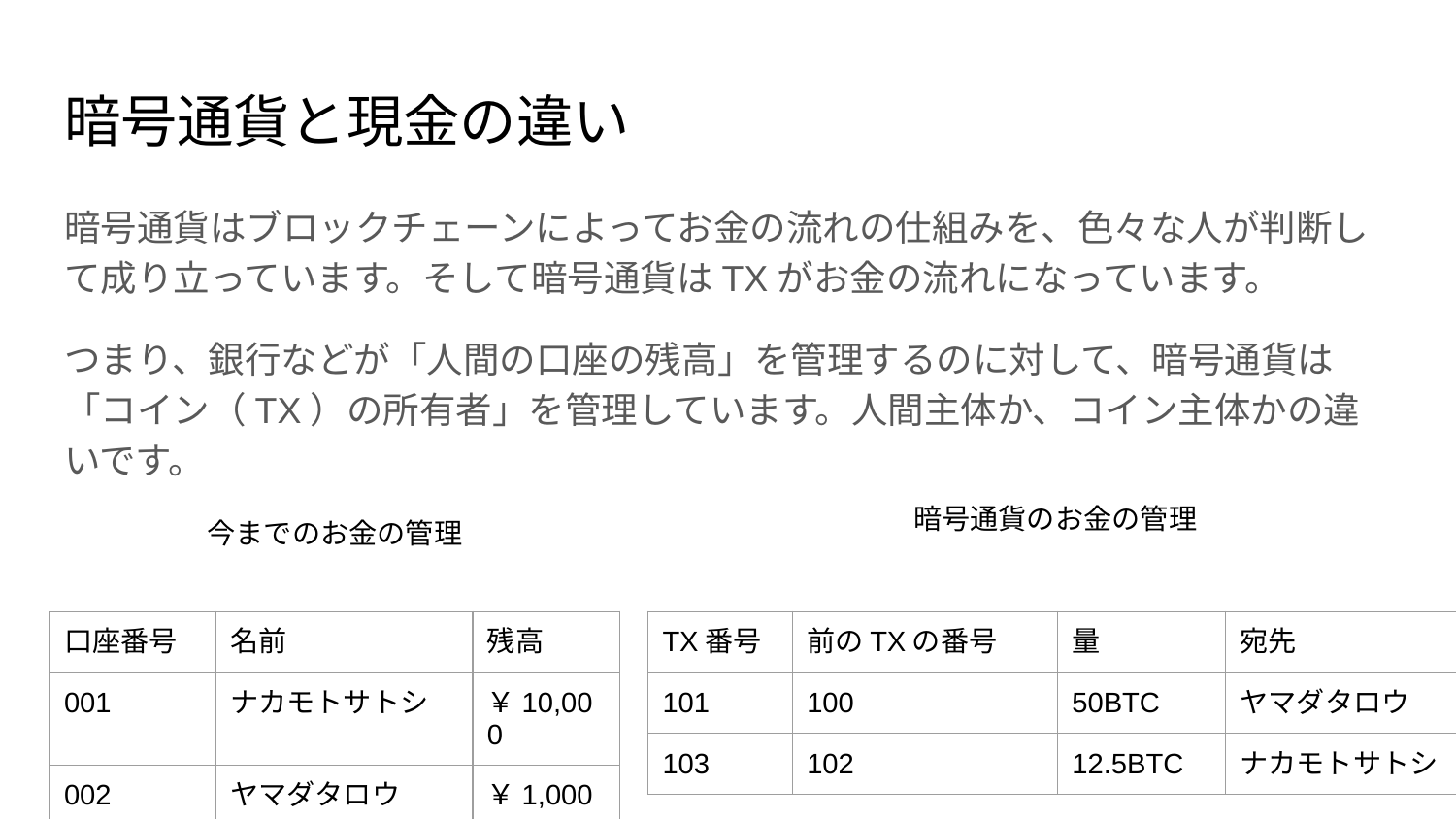

# 暗号通貨と現金の違い
暗号通貨はブロックチェーンによってお金の流れの仕組みを、色々な人が判断して成り立っています。そして暗号通貨はTXがお金の流れになっています。
つまり、銀行などが「人間の口座の残高」を管理するのに対して、暗号通貨は「コイン（TX）の所有者」を管理しています。人間主体か、コイン主体かの違いです。
暗号通貨のお金の管理
今までのお金の管理
| 口座番号 | 名前 | 残高 |
| --- | --- | --- |
| 001 | ナカモトサトシ | ￥10,000 |
| 002 | ヤマダタロウ | ￥1,000 |
| TX番号 | 前のTXの番号 | 量 | 宛先 |
| --- | --- | --- | --- |
| 101 | 100 | 50BTC | ヤマダタロウ |
| 103 | 102 | 12.5BTC | ナカモトサトシ |